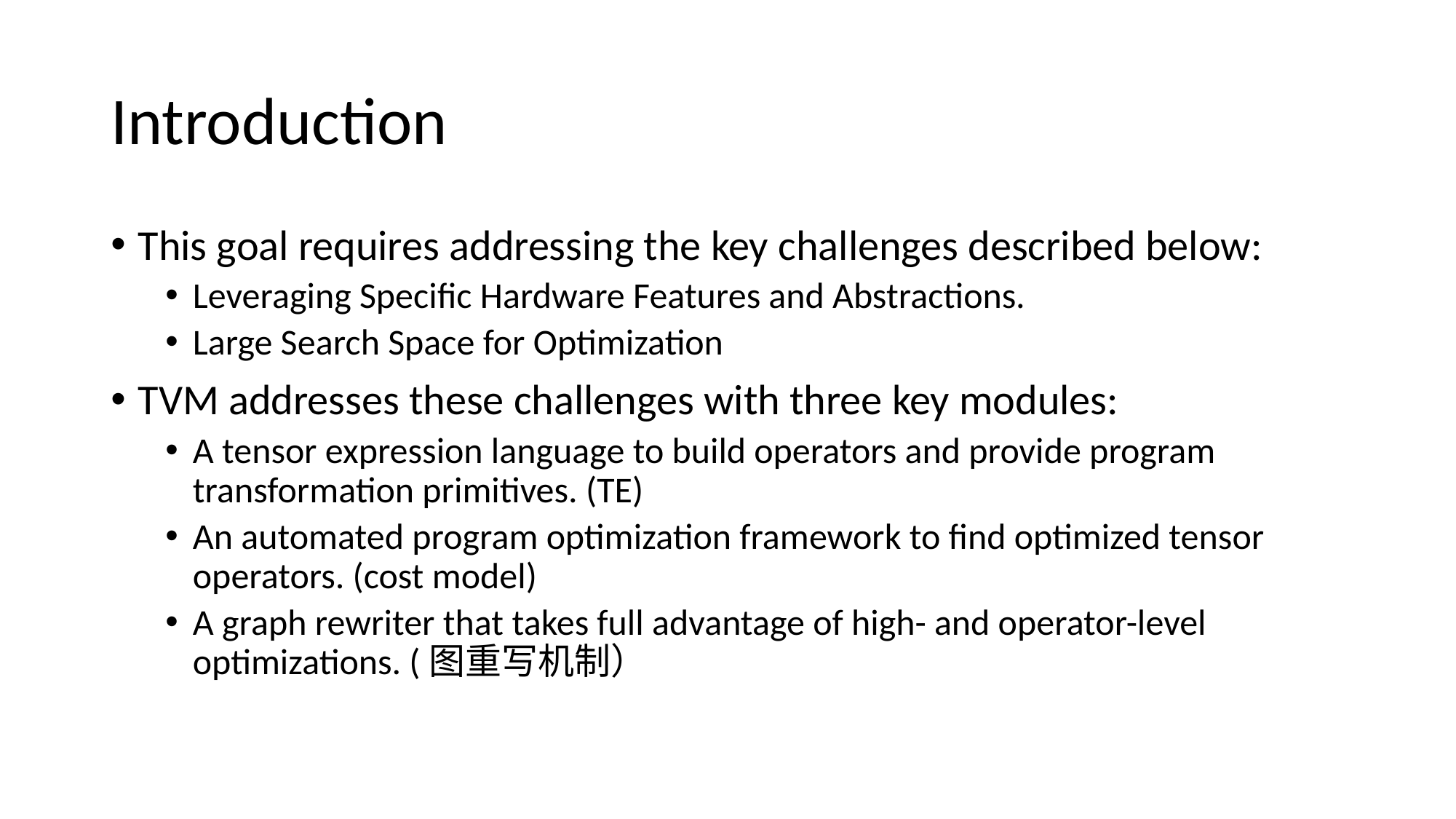

# Introduction
This goal requires addressing the key challenges described below:
Leveraging Specific Hardware Features and Abstractions.
Large Search Space for Optimization
TVM addresses these challenges with three key modules:
A tensor expression language to build operators and provide program transformation primitives. (TE)
An automated program optimization framework to find optimized tensor operators. (cost model)
A graph rewriter that takes full advantage of high- and operator-level optimizations. (图重写机制）